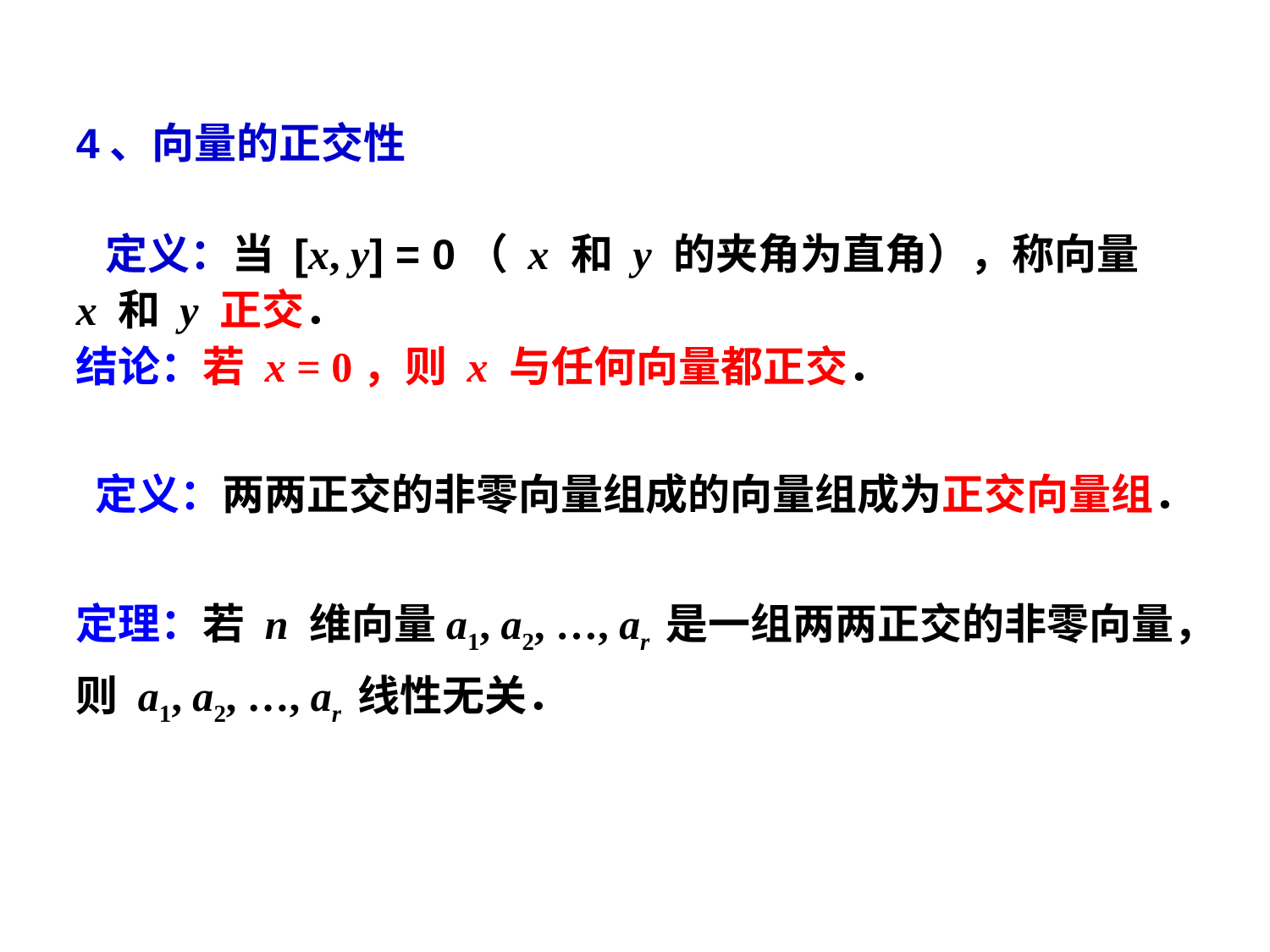

4、向量的正交性

  定义：当 [x, y] = 0（ x 和 y 的夹角为直角），称向量
x 和 y 正交．
结论：若 x = 0，则 x 与任何向量都正交．

 定义：两两正交的非零向量组成的向量组成为正交向量组．

定理：若 n 维向量a1, a2, …, ar 是一组两两正交的非零向量，
则 a1, a2, …, ar 线性无关．